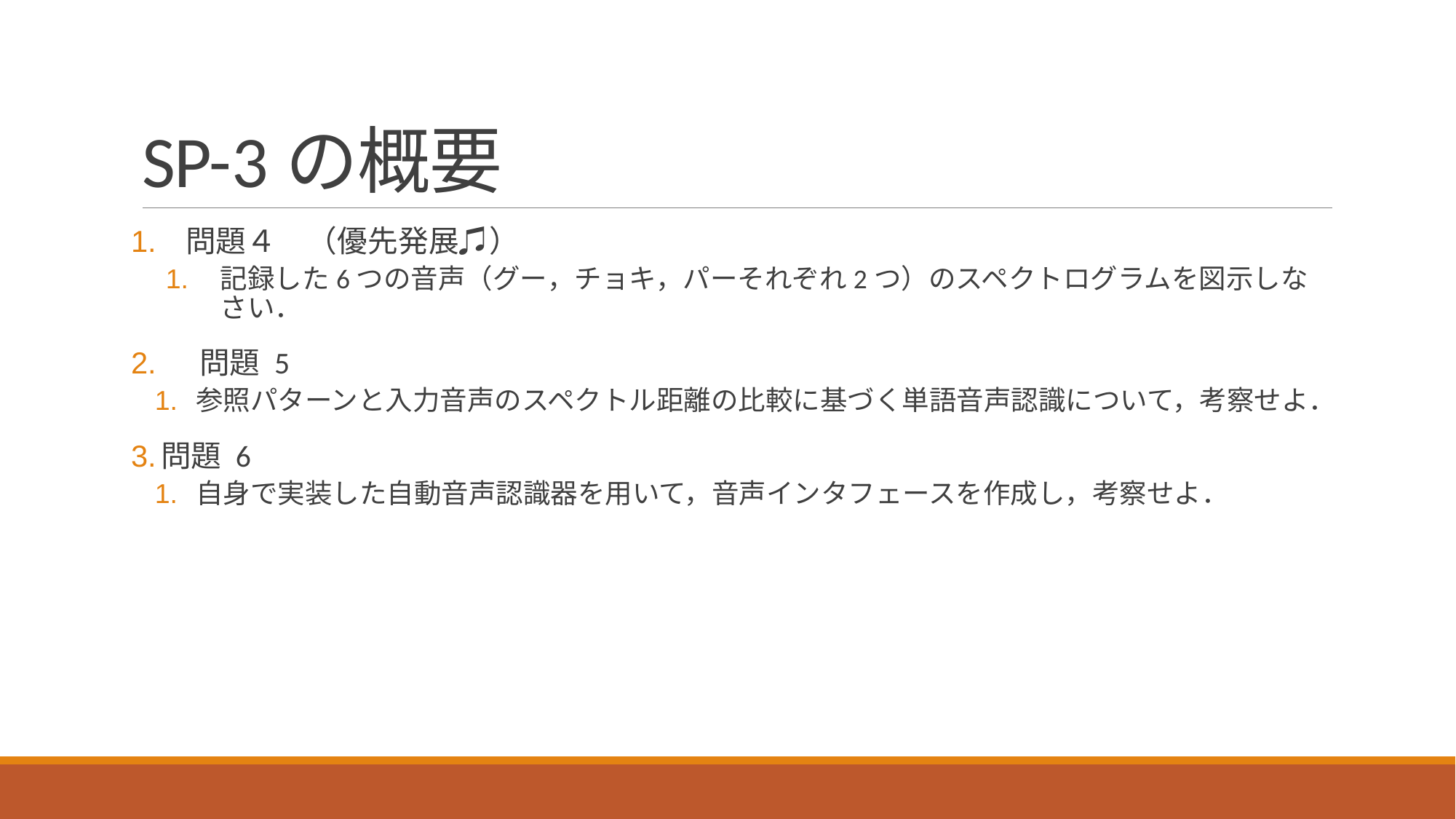

# SP-3の概要
問題４　（優先発展♫）
記録した6つの音声（グー，チョキ，パーそれぞれ2つ）のスペクトログラムを図示しなさい．
 問題 5
参照パターンと入力音声のスペクトル距離の比較に基づく単語音声認識について，考察せよ．
問題 6
自身で実装した自動音声認識器を用いて，音声インタフェースを作成し，考察せよ．